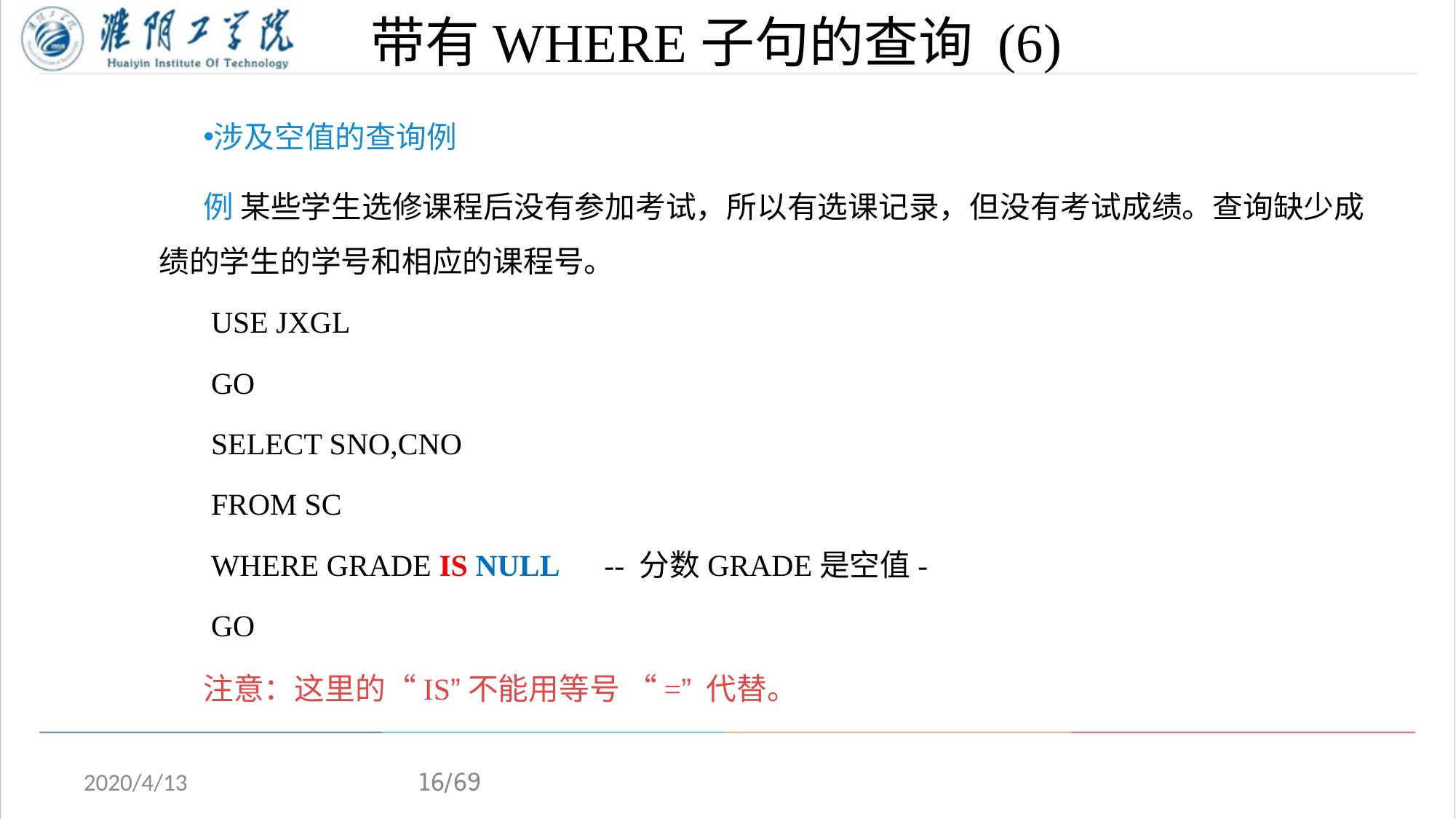

# 带有WHERE子句的查询 (6)
涉及空值的查询例
例 某些学生选修课程后没有参加考试，所以有选课记录，但没有考试成绩。查询缺少成绩的学生的学号和相应的课程号。
 USE JXGL
 GO
 SELECT SNO,CNO
 FROM SC
 WHERE GRADE IS NULL      -- 分数GRADE是空值-
 GO
注意：这里的“IS”不能用等号 “=” 代替。
16/69
2020/4/13